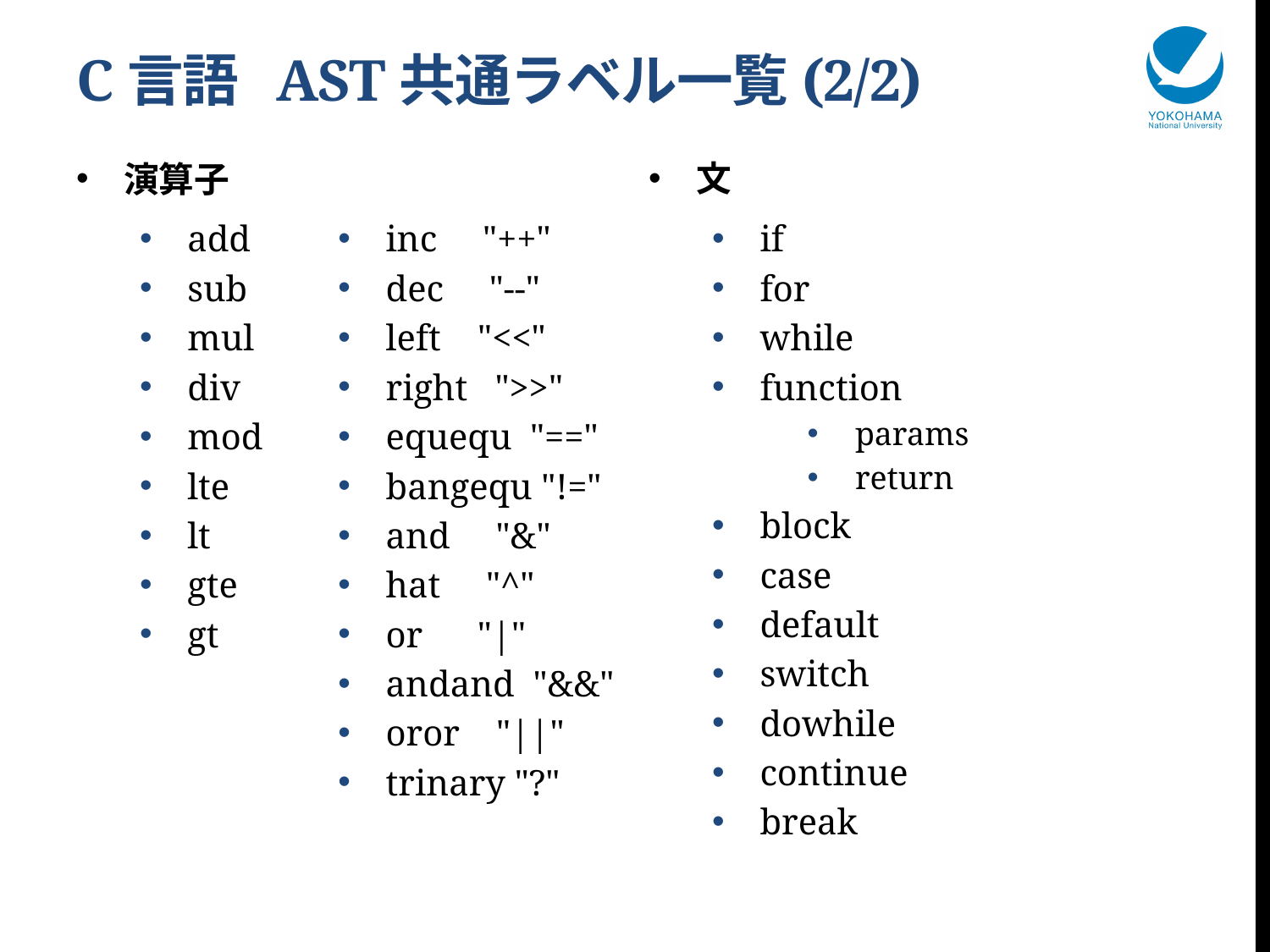

# C言語  AST共通ラベル一覧(2/2)
演算子
add
sub
mul
div
mod
lte
lt
gte
gt

inc     "++"
dec     "--"
left    "<<"
right   ">>"
equequ  "=="
bangequ "!="
and     "&"
hat     "^"
or      "|"
andand  "&&"
oror    "||"
trinary "?"

文
if
for
while
function
params
return
block
case
default
switch
dowhile
continue
break